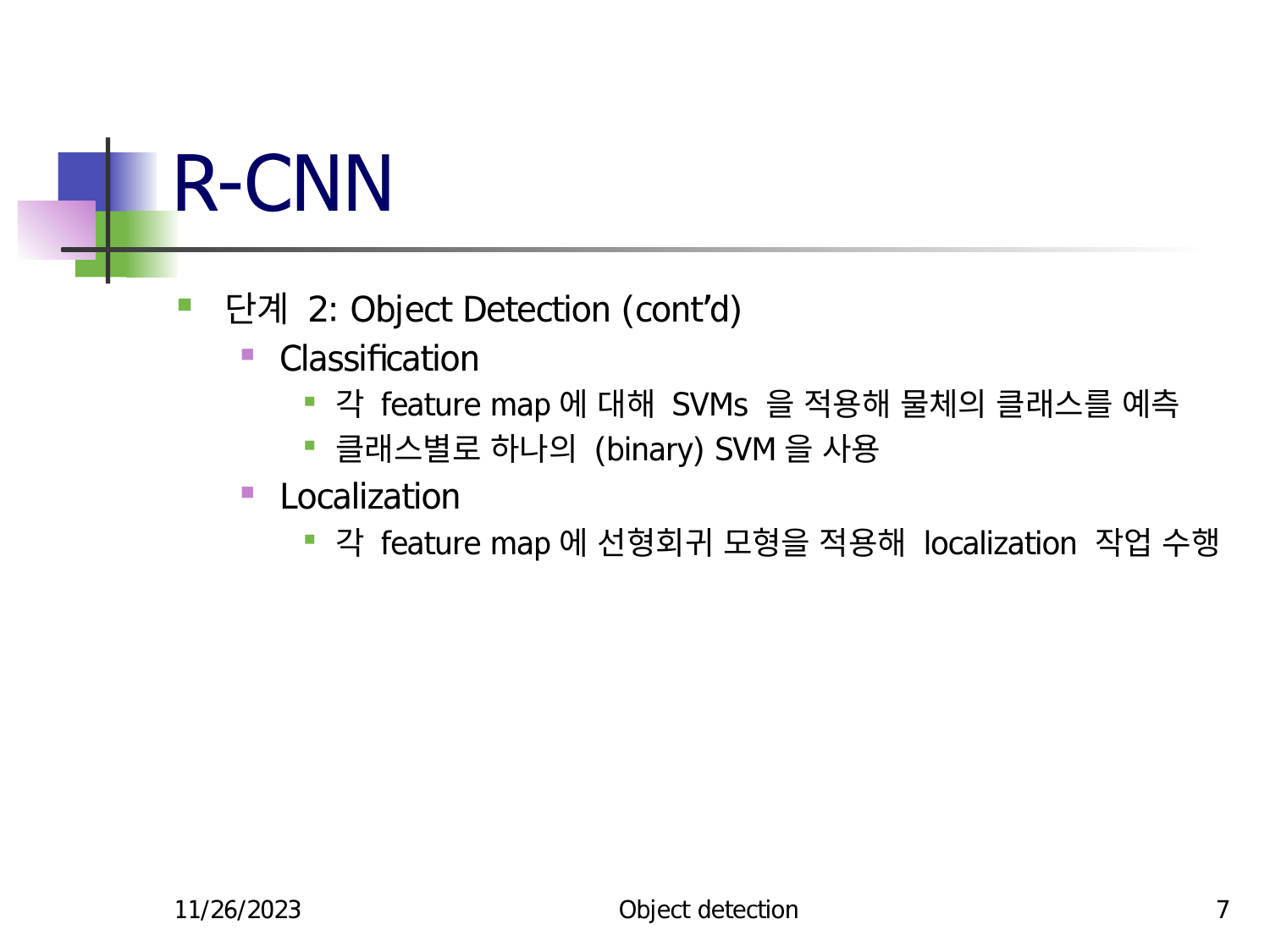

# R-CNN
단계 2: Object Detection (cont’d)
Classification
각 feature map에 대해 SVMs 을 적용해 물체의 클래스를 예측
클래스별로 하나의 (binary) SVM을 사용
Localization
각 feature map에 선형회귀 모형을 적용해 localization 작업 수행
11/26/2023
Object detection
7